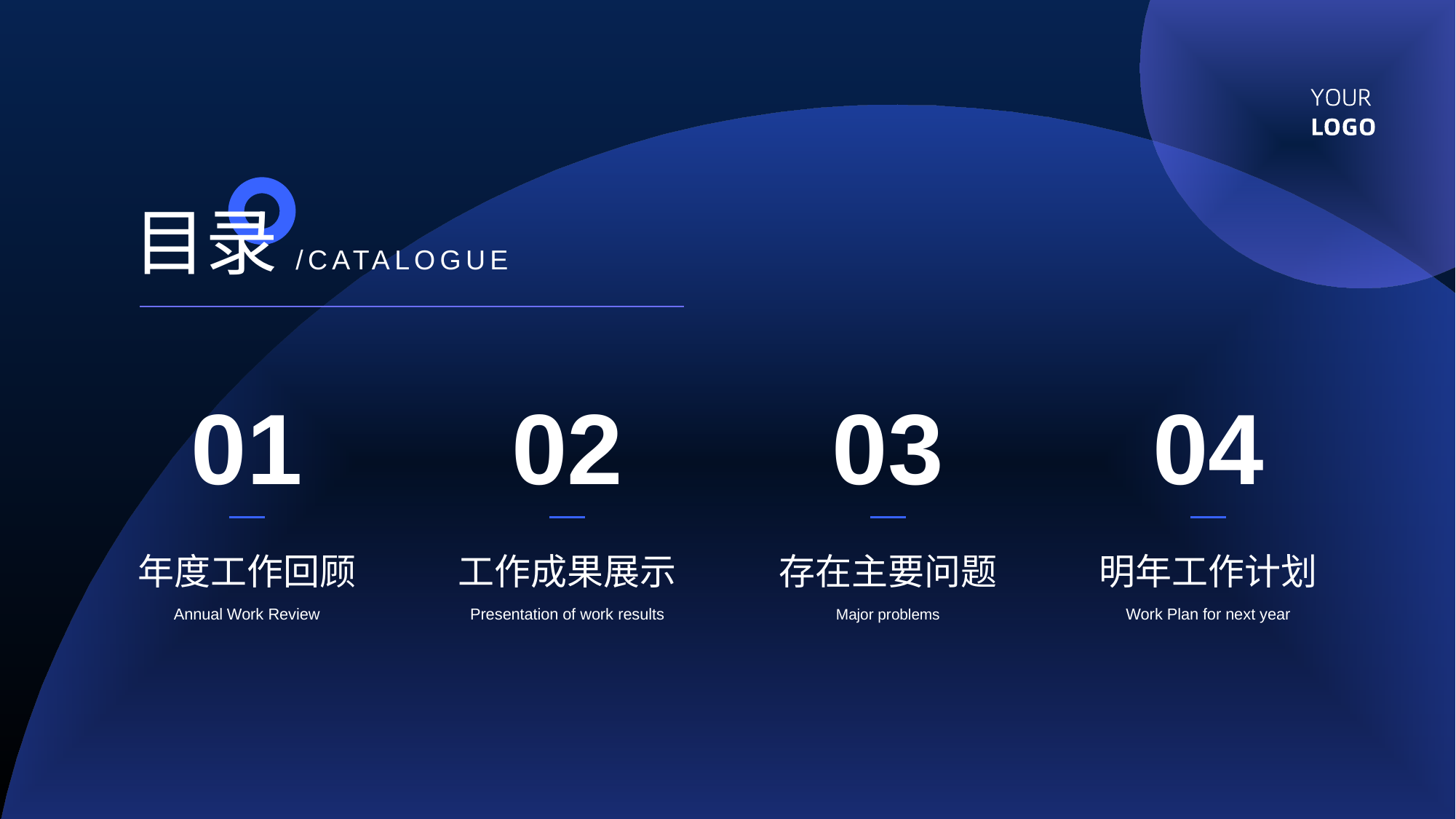

目录
/CATALOGUE
01
02
03
04
年度工作回顾
工作成果展示
存在主要问题
明年工作计划
Annual Work Review
Presentation of work results
Work Plan for next year
Major problems